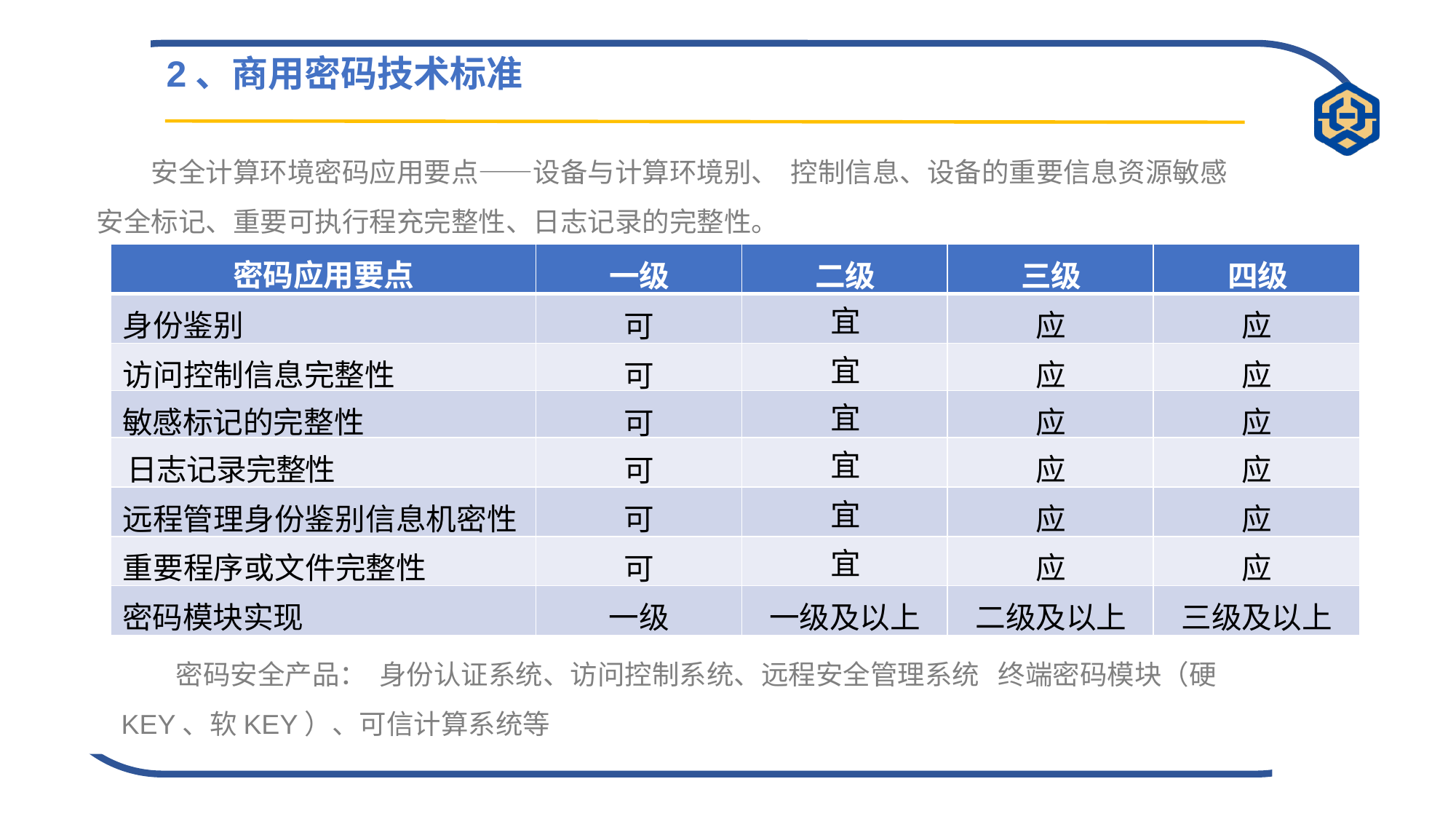

2、商用密码技术标准
安全计算环境密码应用要点——设备与计算环境别、  控制信息、设备的重要信息资源敏感安全标记、重要可执行程充完整性、日志记录的完整性。
| 密码应用要点 | 一级 | 二级 | 三级 | 四级 |
| --- | --- | --- | --- | --- |
| 身份鉴别 | 可 | 宜 | 应 | 应 |
| 访问控制信息完整性 | 可 | 宜 | 应 | 应 |
| 敏感标记的完整性 | 可 | 宜 | 应 | 应 |
| 日志记录完整性 | 可 | 宜 | 应 | 应 |
| 远程管理身份鉴别信息机密性 | 可 | 宜 | 应 | 应 |
| 重要程序或文件完整性 | 可 | 宜 | 应 | 应 |
| 密码模块实现 | 一级 | 一级及以上 | 二级及以上 | 三级及以上 |
密码安全产品：  身份认证系统、访问控制系统、远程安全管理系统   终端密码模块（硬KEY、软KEY）、可信计算系统等